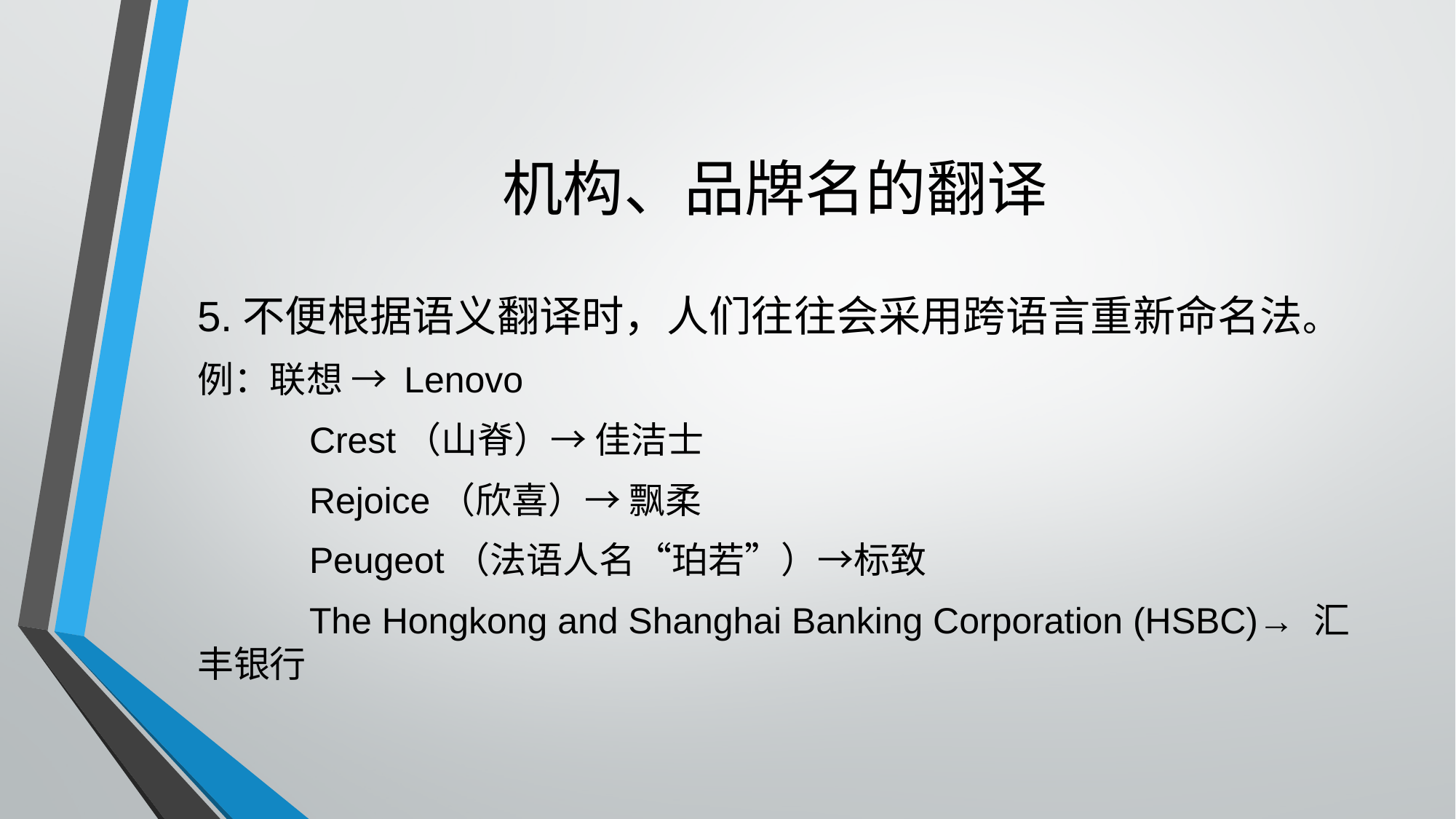

# 机构、品牌名的翻译
5.不便根据语义翻译时，人们往往会采用跨语言重新命名法。
例：联想 → Lenovo
           Crest（山脊）→ 佳洁士
           Rejoice（欣喜）→ 飘柔
           Peugeot（法语人名“珀若”）→标致
           The Hongkong and Shanghai Banking Corporation (HSBC)→ 汇丰银行